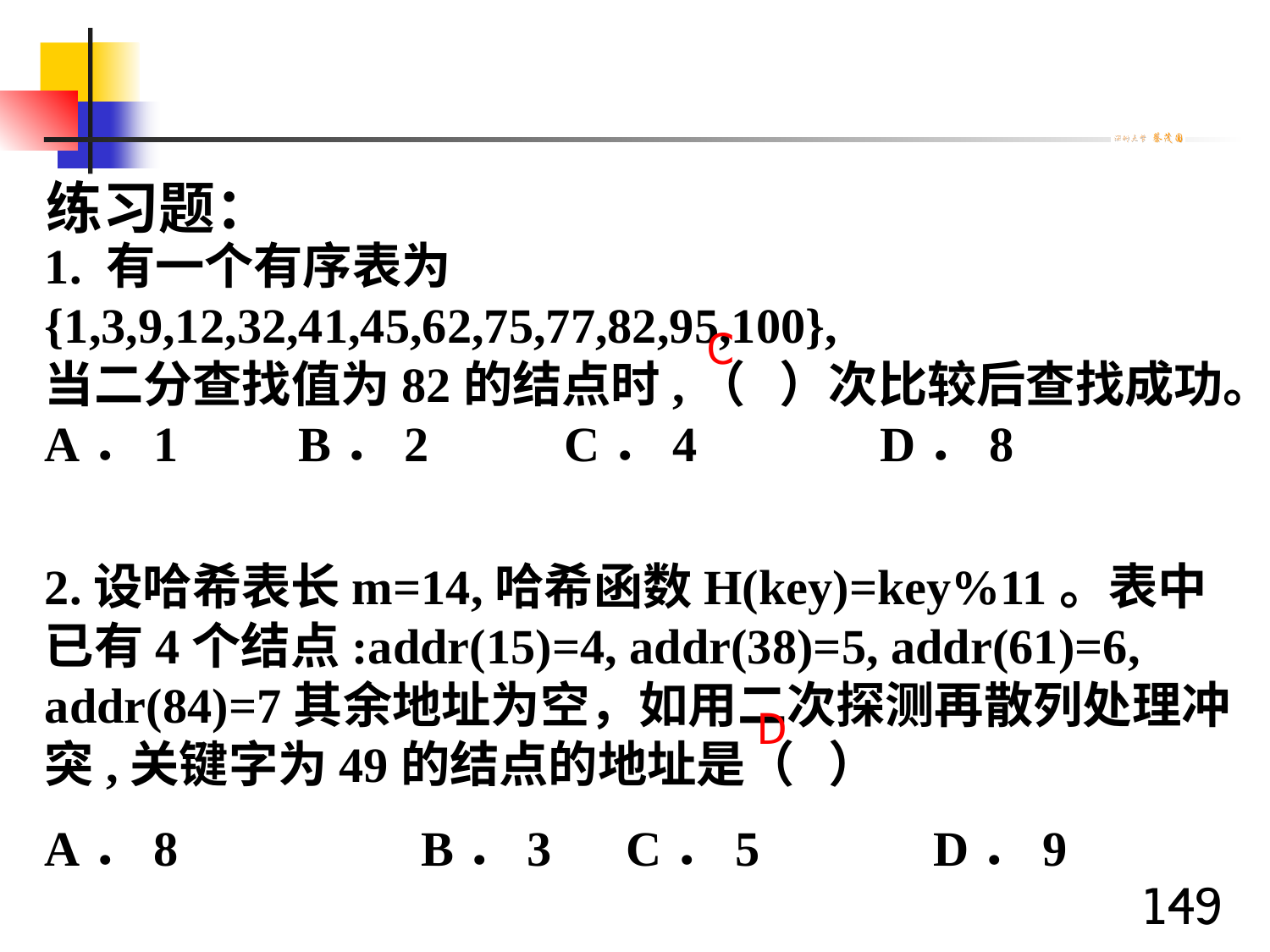

练习题：
1. 有一个有序表为{1,3,9,12,32,41,45,62,75,77,82,95,100},
当二分查找值为82的结点时,（   ）次比较后查找成功。
A．1     	B．2           C．4	      D．8

2.设哈希表长m=14,哈希函数H(key)=key%11。表中已有4个结点:addr(15)=4, addr(38)=5, addr(61)=6, addr(84)=7其余地址为空，如用二次探测再散列处理冲突,关键字为49的结点的地址是（   ）
A．8	          B．3	      C．5     	D．9

C
D
149